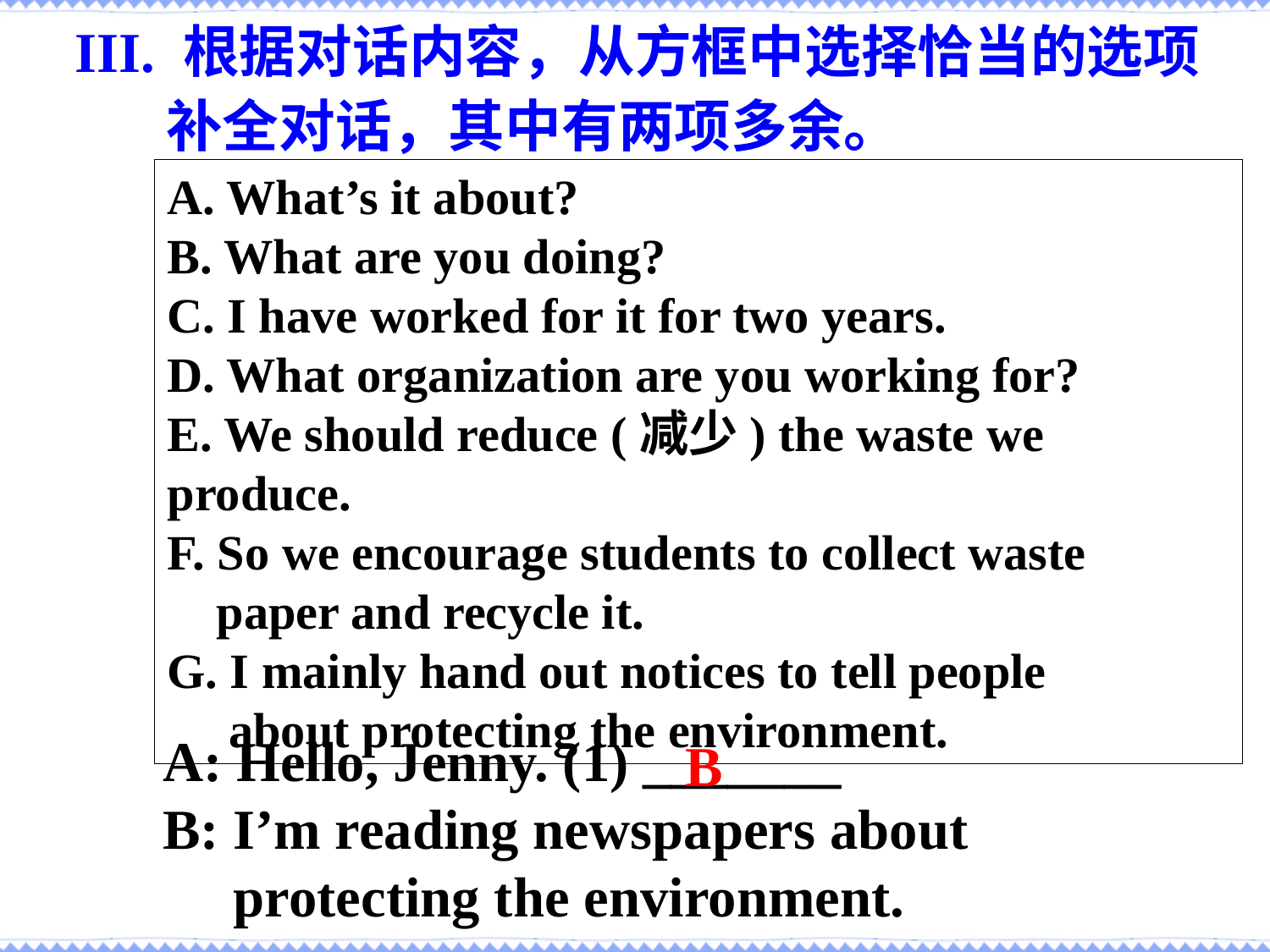

III. 根据对话内容，从方框中选择恰当的选项
      补全对话，其中有两项多余。
A. What’s it about?
B. What are you doing?
C. I have worked for it for two years.
D. What organization are you working for?
E. We should reduce (减少) the waste we produce.
F. So we encourage students to collect waste
    paper and recycle it.
G. I mainly hand out notices to tell people
     about protecting the environment.
B
A: Hello, Jenny. (1) _______
B: I’m reading newspapers about
     protecting the environment.